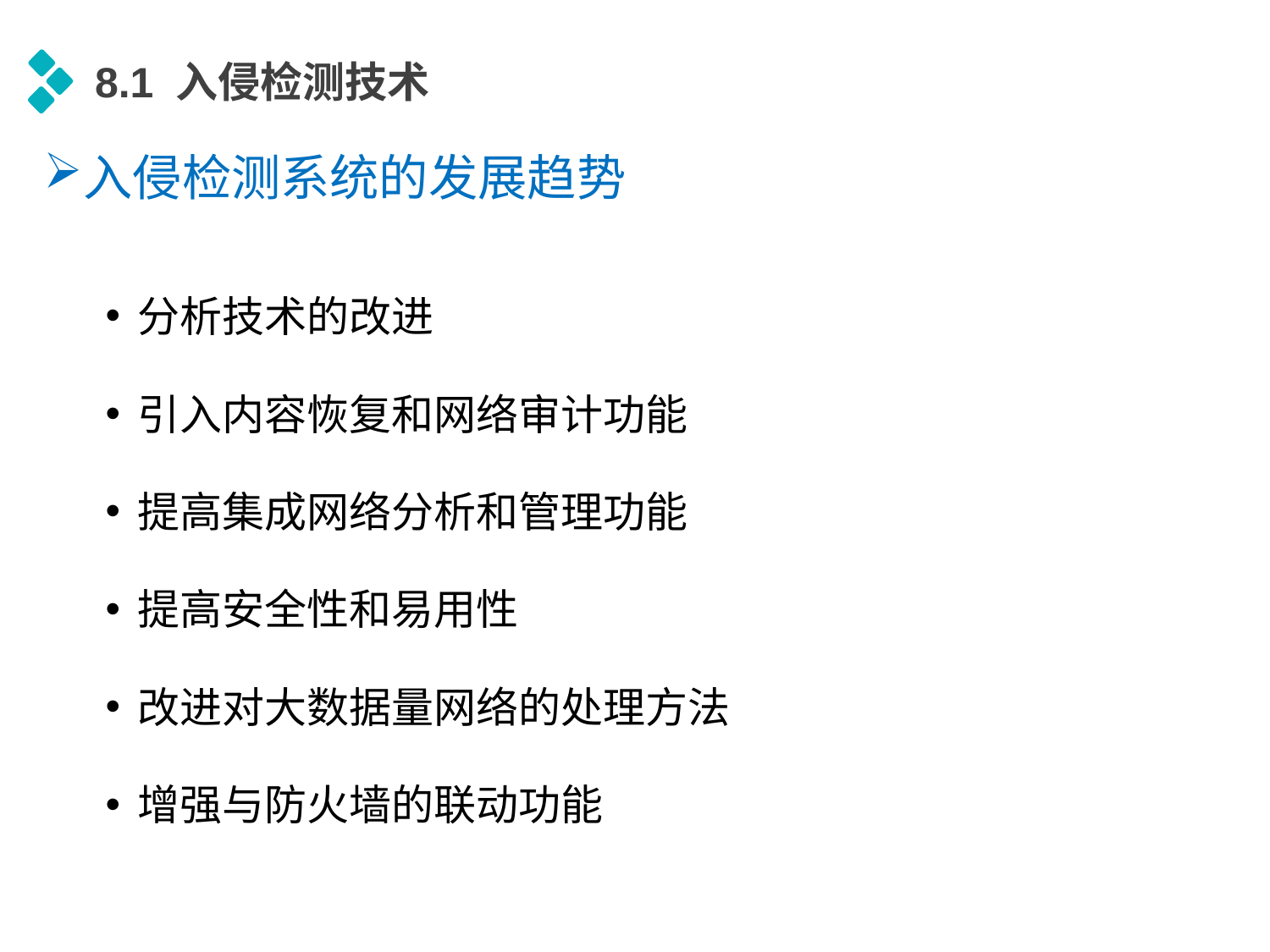

8.1 入侵检测技术

入侵检测系统的发展趋势
分析技术的改进
引入内容恢复和网络审计功能
提高集成网络分析和管理功能
提高安全性和易用性
改进对大数据量网络的处理方法
增强与防火墙的联动功能